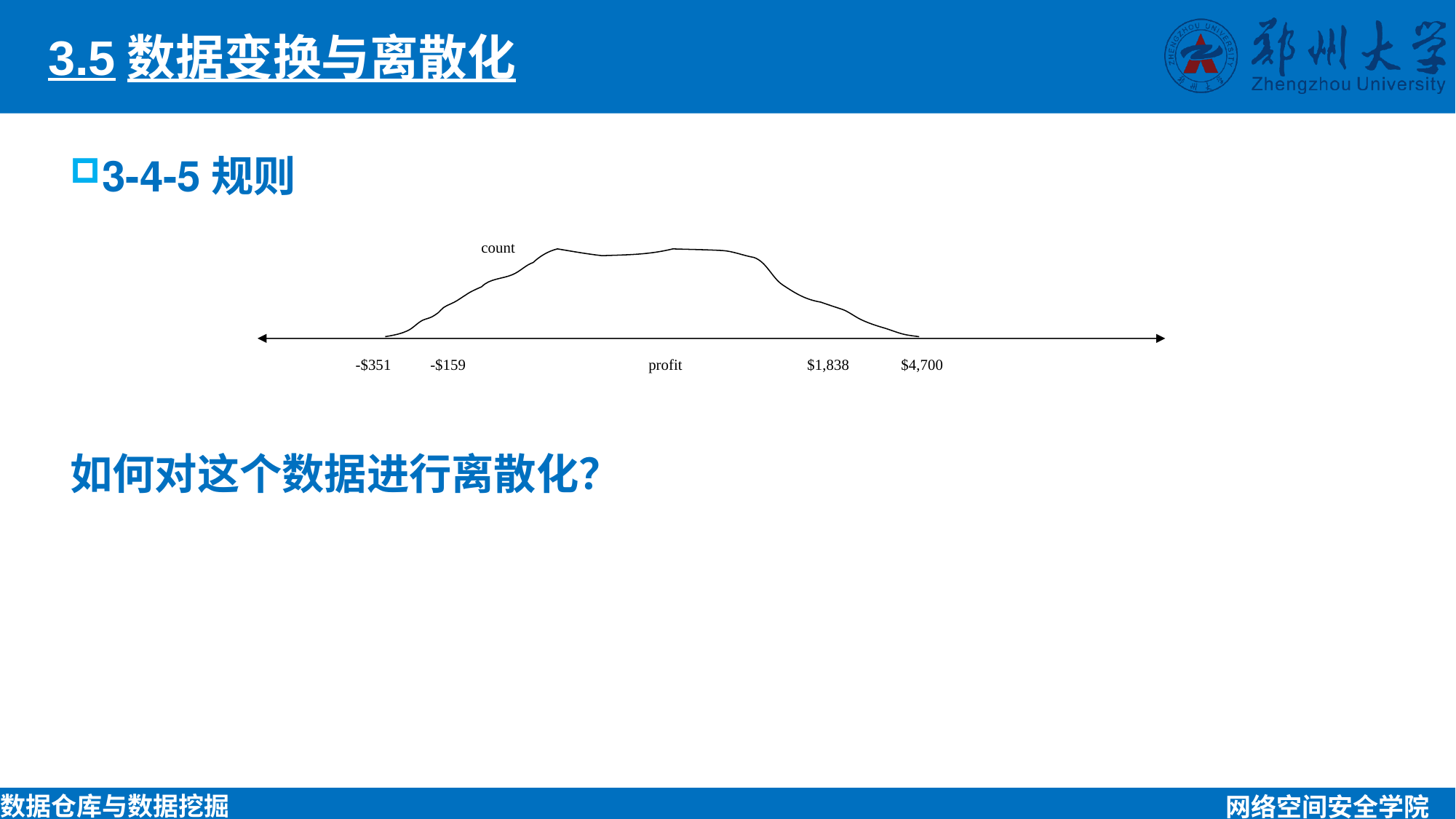

3.5数据变换与离散化
3-4-5规则

如何对这个数据进行离散化？
count

         -$351	-$159		profit	             $1,838	         $4,700